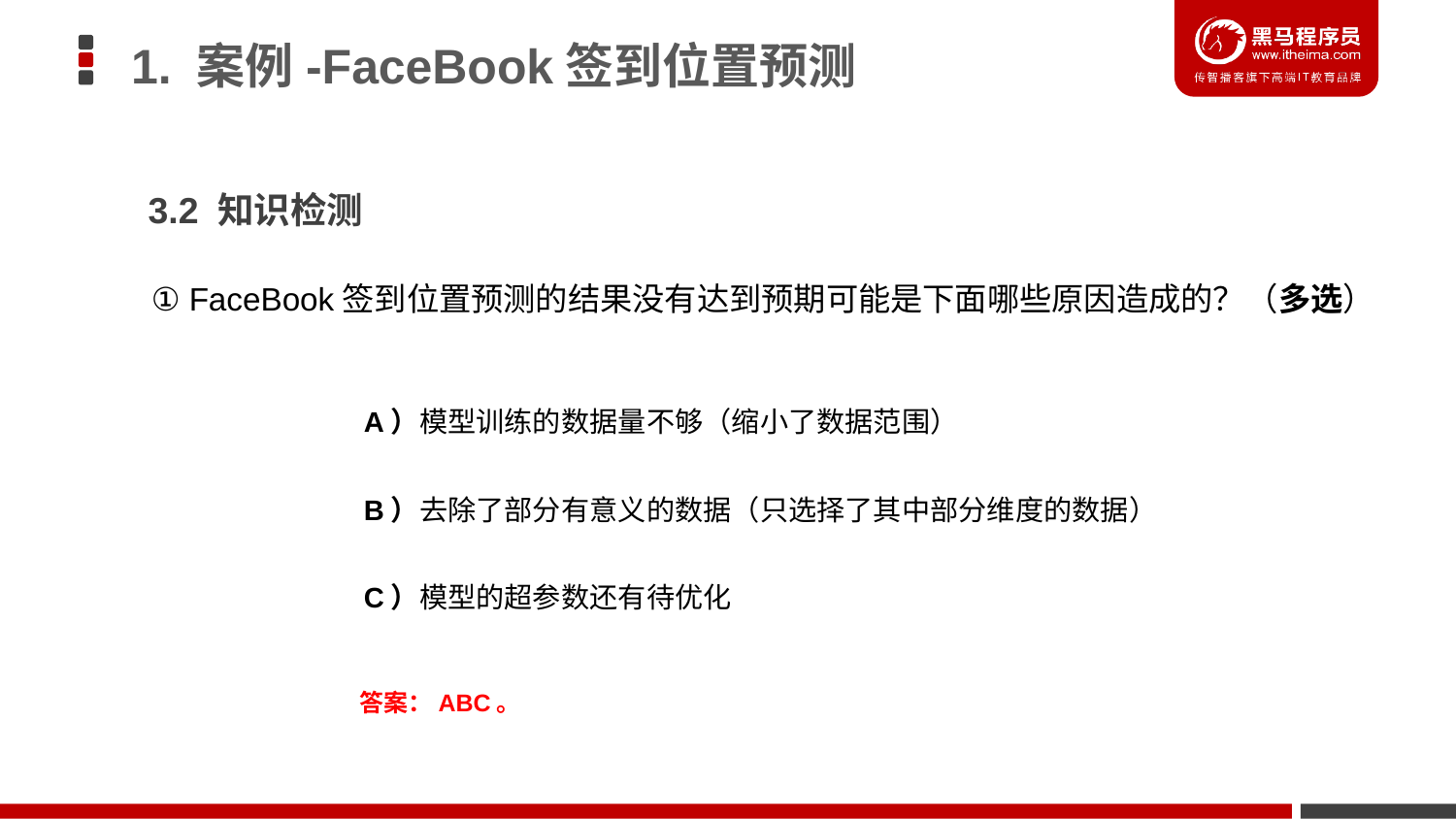

1. 案例-FaceBook签到位置预测
3.2 知识检测
① FaceBook签到位置预测的结果没有达到预期可能是下面哪些原因造成的？（多选）
A）模型训练的数据量不够（缩小了数据范围）

B）去除了部分有意义的数据（只选择了其中部分维度的数据）

C）模型的超参数还有待优化
答案：ABC。